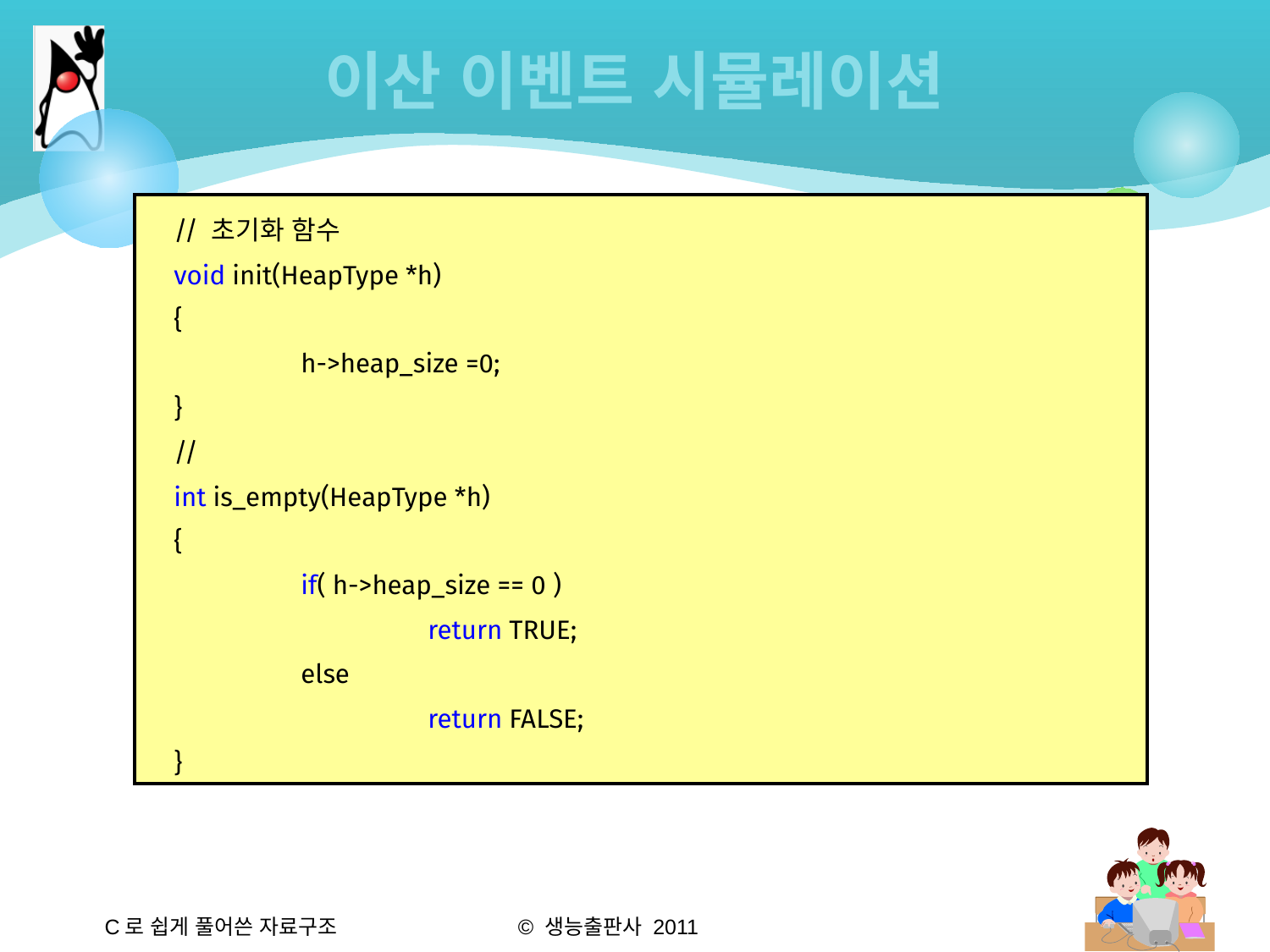

# 이산 이벤트 시뮬레이션
// 초기화 함수
void init(HeapType *h)
{
	h->heap_size =0;
}
//
int is_empty(HeapType *h)
{
	if( h->heap_size == 0 )
		return TRUE;
	else
		return FALSE;
}